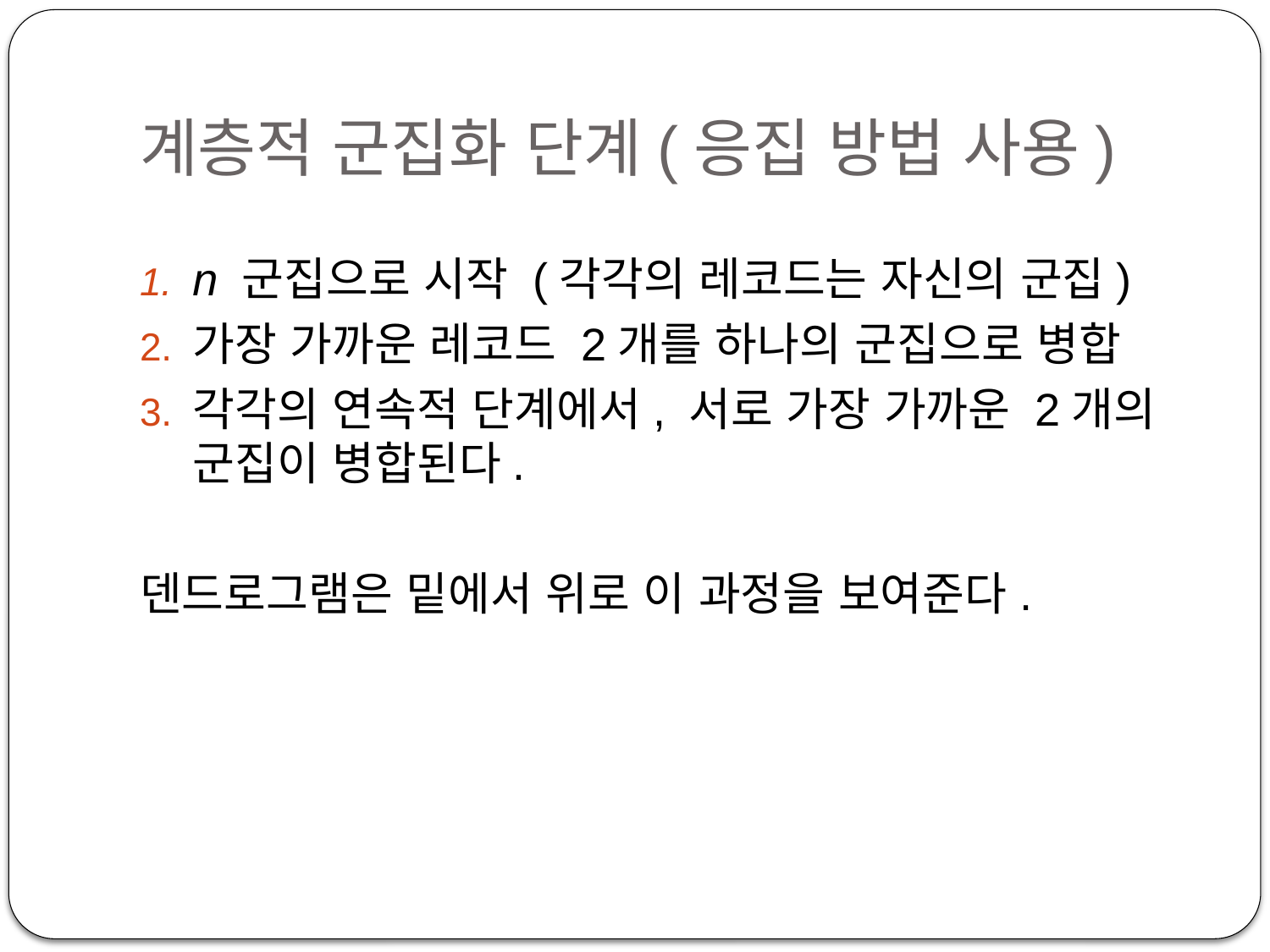

# 계층적 군집화 단계(응집 방법 사용)
n 군집으로 시작 (각각의 레코드는 자신의 군집)
가장 가까운 레코드 2개를 하나의 군집으로 병합
각각의 연속적 단계에서, 서로 가장 가까운 2개의 군집이 병합된다.

덴드로그램은 밑에서 위로 이 과정을 보여준다.